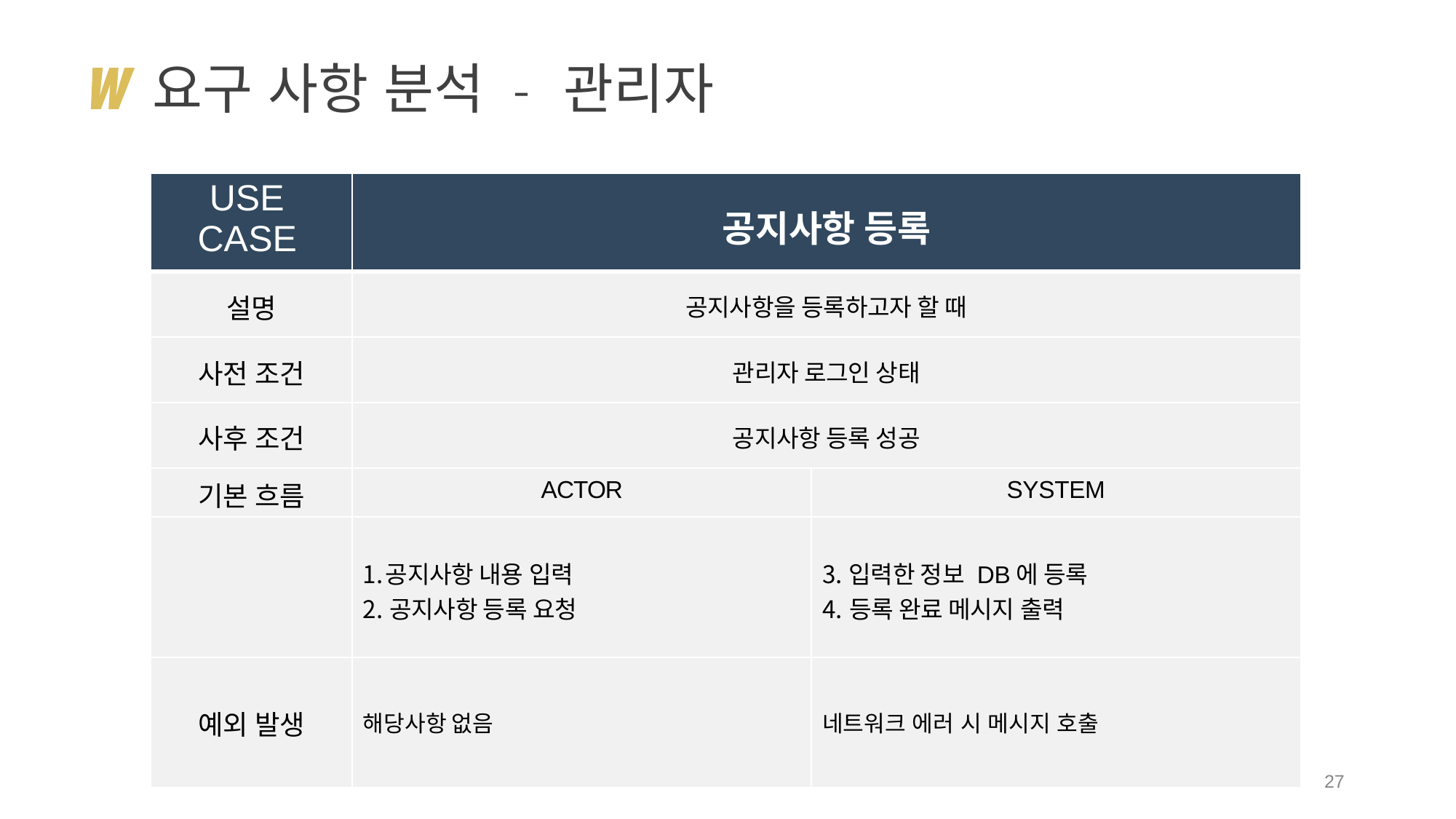

# 요구 사항 분석 - 관리자

| USE CASE | 공지사항 등록 |  |
| --- | --- | --- |
| 설명 | 공지사항을 등록하고자 할 때 |  |
| 사전 조건 | 관리자 로그인 상태 |  |
| 사후 조건 | 공지사항 등록 성공 |  |
| 기본 흐름 | ACTOR | SYSTEM |
|  | 공지사항 내용 입력 공지사항 등록 요청 | 입력한 정보 DB에 등록 등록 완료 메시지 출력 |
| 예외 발생 | 해당사항 없음 | 네트워크 에러 시 메시지 호출 |
27